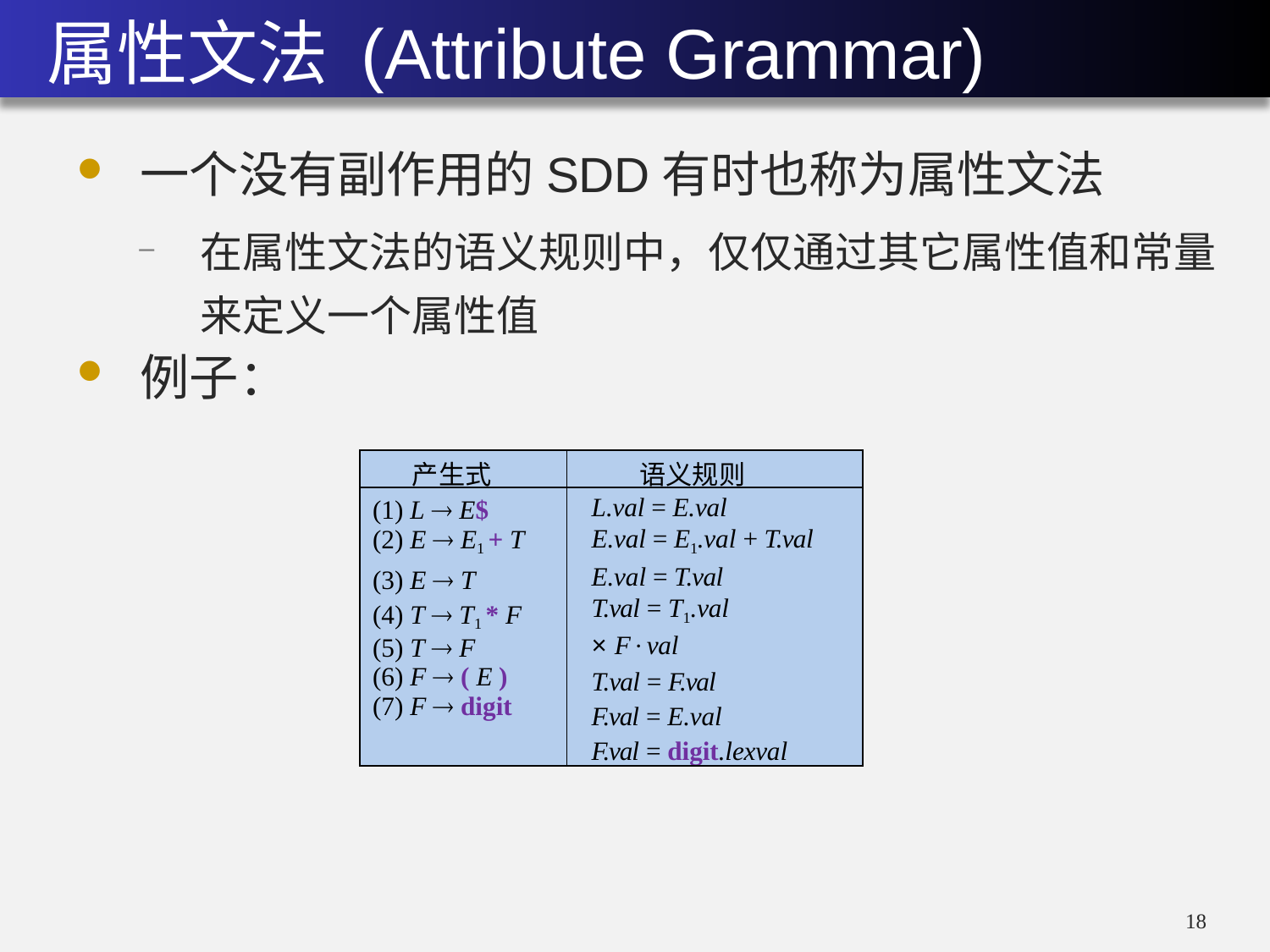

属性文法 (Attribute Grammar)
一个没有副作用的SDD有时也称为属性文法
在属性文法的语义规则中，仅仅通过其它属性值和常量来定义一个属性值
例子：
| 产生式 | 语义规则 |
| --- | --- |
| (1) L → E$ (2) E → E1 + T (3) E → T (4) T → T1 \* F (5) T → F (6) F → ( E ) (7) F → digit | L.val = E.val E.val = E1.val + T.val E.val = T.val T.val = T1.val ×F⋅val T.val = F.val F.val = E.val F.val = digit.lexval |
18